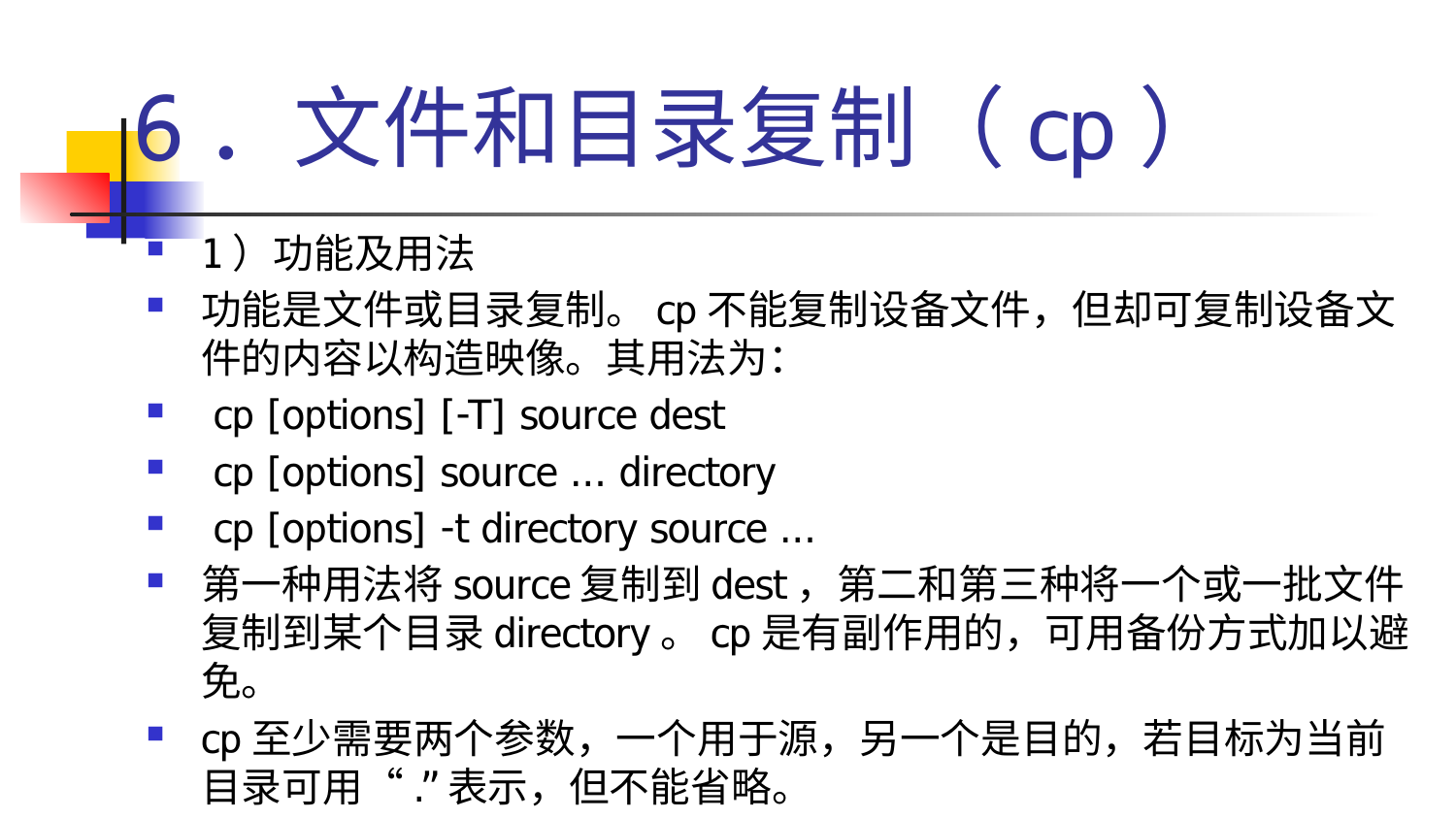

# 6．文件和目录复制（cp）
1）功能及用法
功能是文件或目录复制。cp不能复制设备文件，但却可复制设备文件的内容以构造映像。其用法为：
 cp [options] [-T] source dest
 cp [options] source ... directory
 cp [options] -t directory source ...
第一种用法将source复制到dest，第二和第三种将一个或一批文件复制到某个目录directory。cp是有副作用的，可用备份方式加以避免。
cp至少需要两个参数，一个用于源，另一个是目的，若目标为当前目录可用“.”表示，但不能省略。